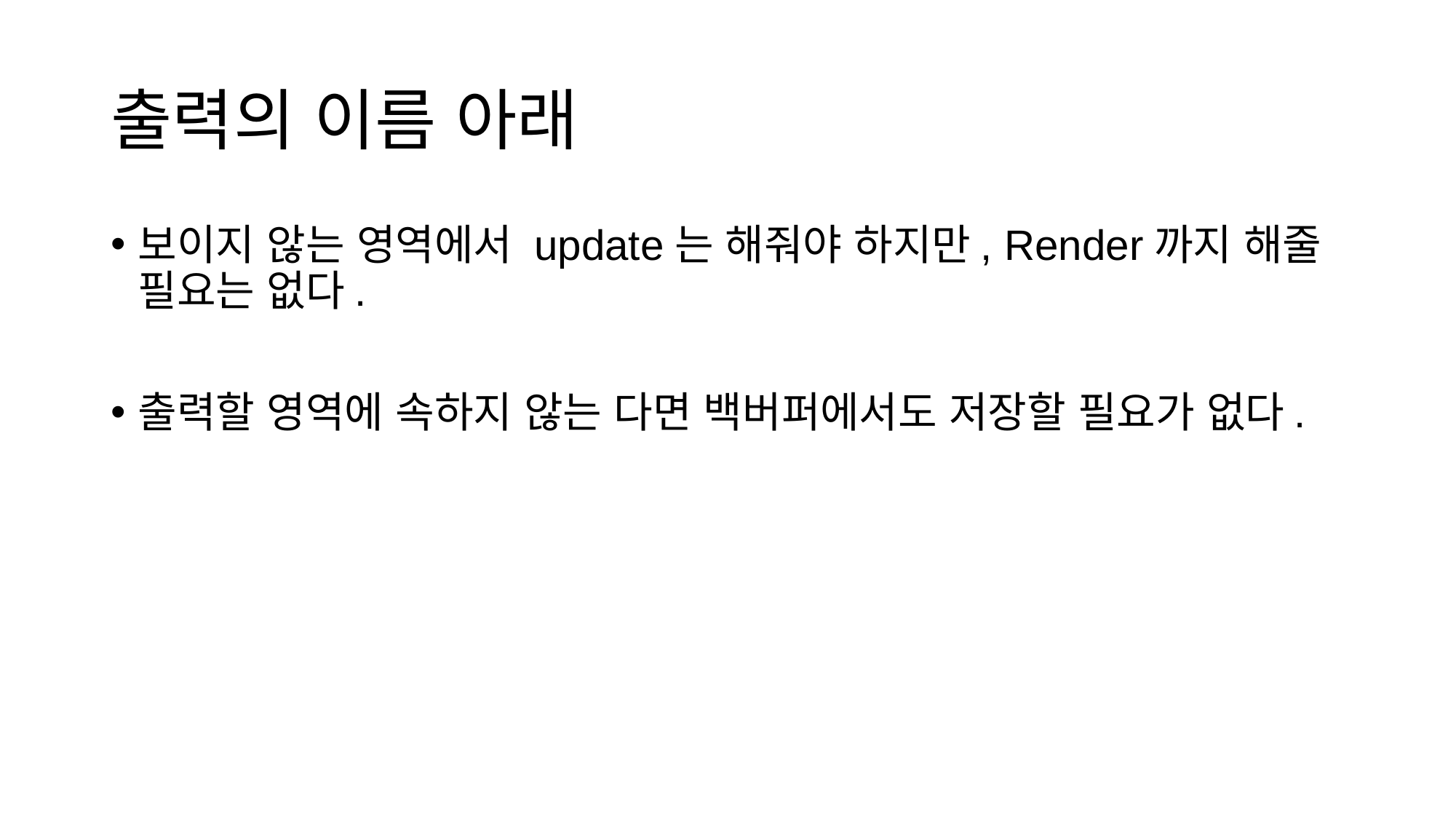

# 출력의 이름 아래
보이지 않는 영역에서 update는 해줘야 하지만, Render까지 해줄 필요는 없다.

출력할 영역에 속하지 않는 다면 백버퍼에서도 저장할 필요가 없다.